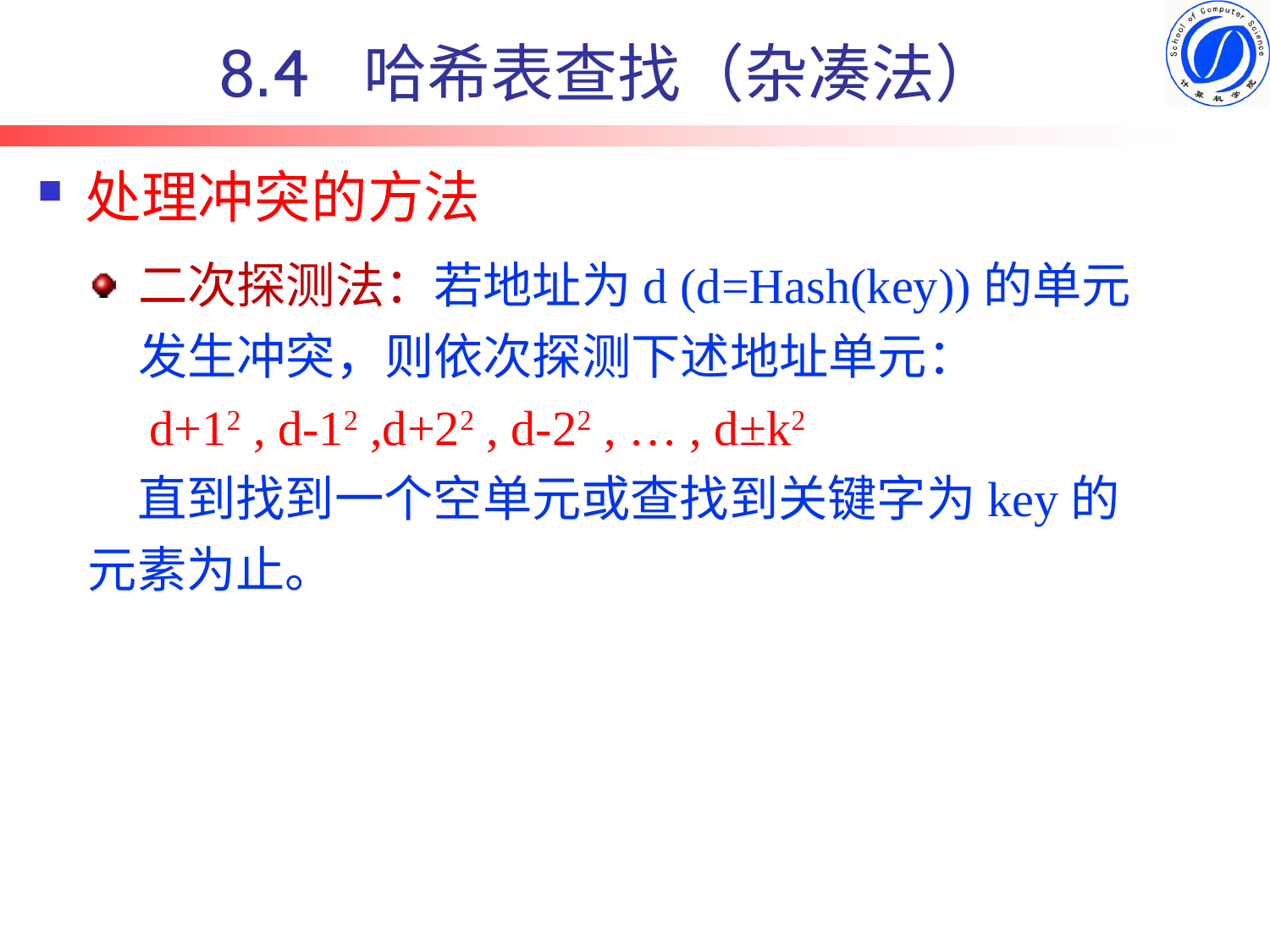

# 8.4  哈希表查找（杂凑法）
处理冲突的方法
二次探测法：若地址为d (d=Hash(key))的单元发生冲突，则依次探测下述地址单元：
　d+12 , d-12 ,d+22 , d-22 , … , d±k2
　直到找到一个空单元或查找到关键字为key的元素为止。